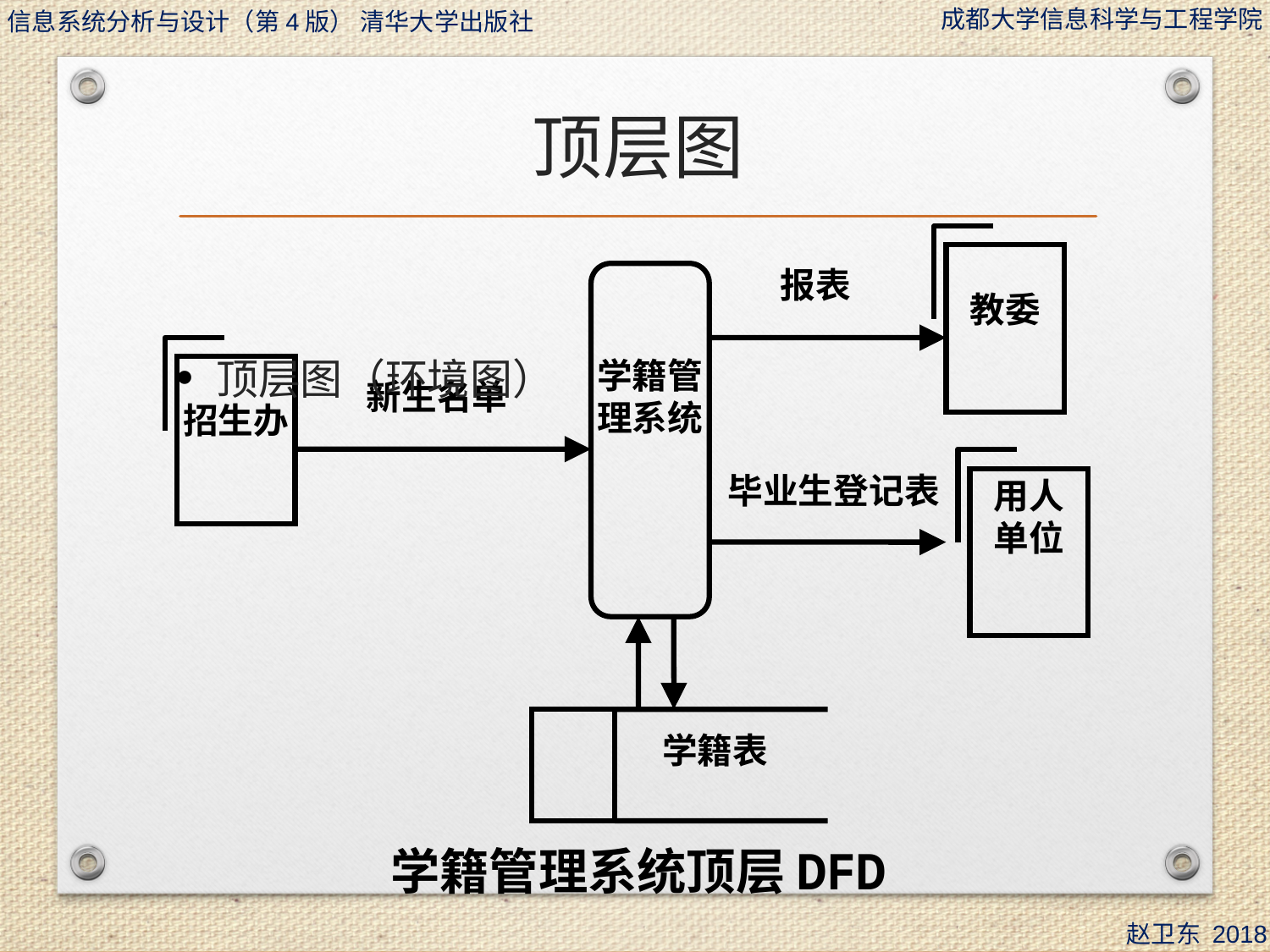

# 顶层图

顶层图（环境图）

教委

学籍管理系统
报表

招生办

新生名单

毕业生登记表
用人
单位

学籍表

学籍管理系统顶层DFD